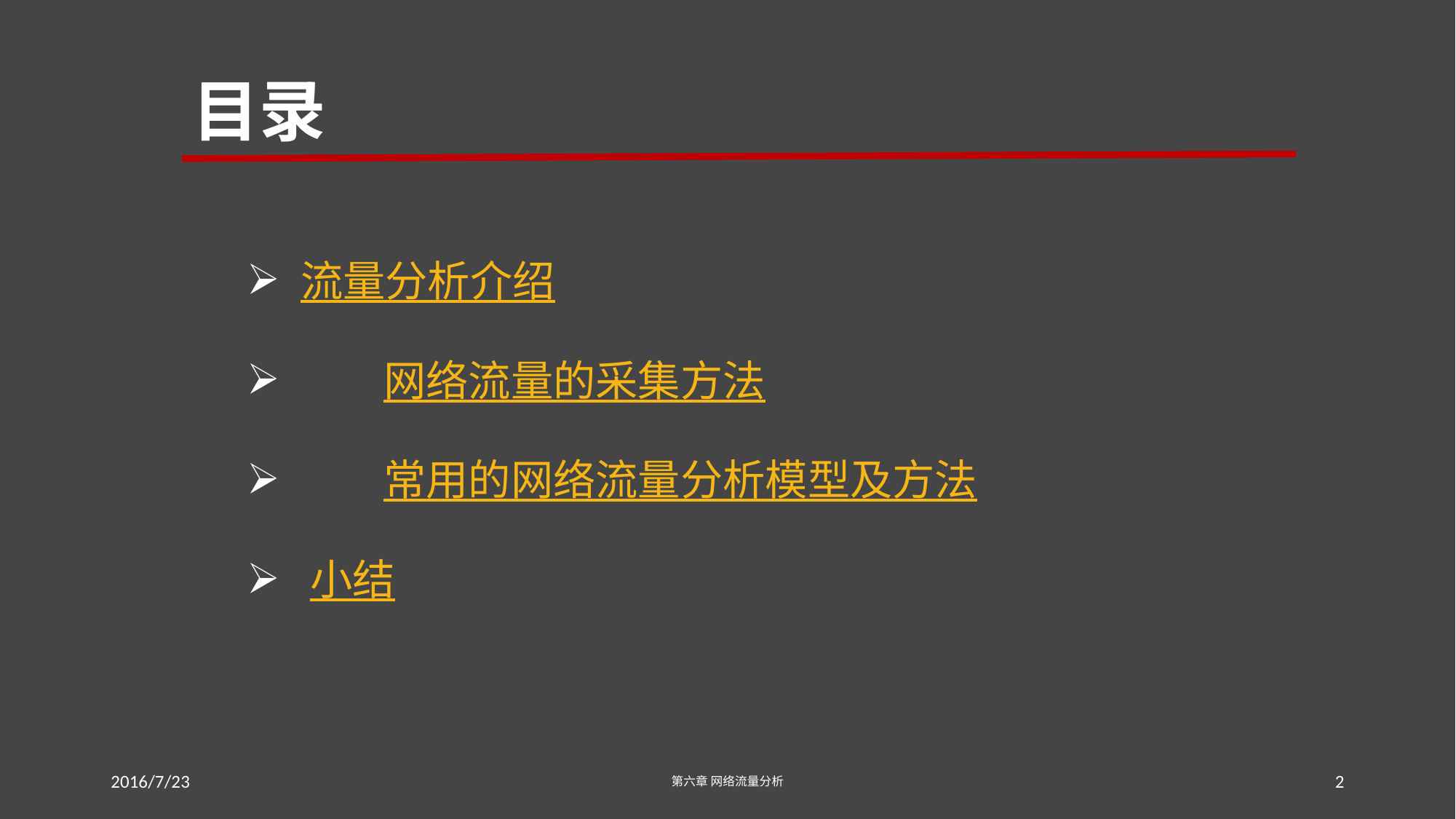

# 目录
 流量分析介绍
 	网络流量的采集方法
 	常用的网络流量分析模型及方法
  小结

2016/7/23
第六章 网络流量分析
2